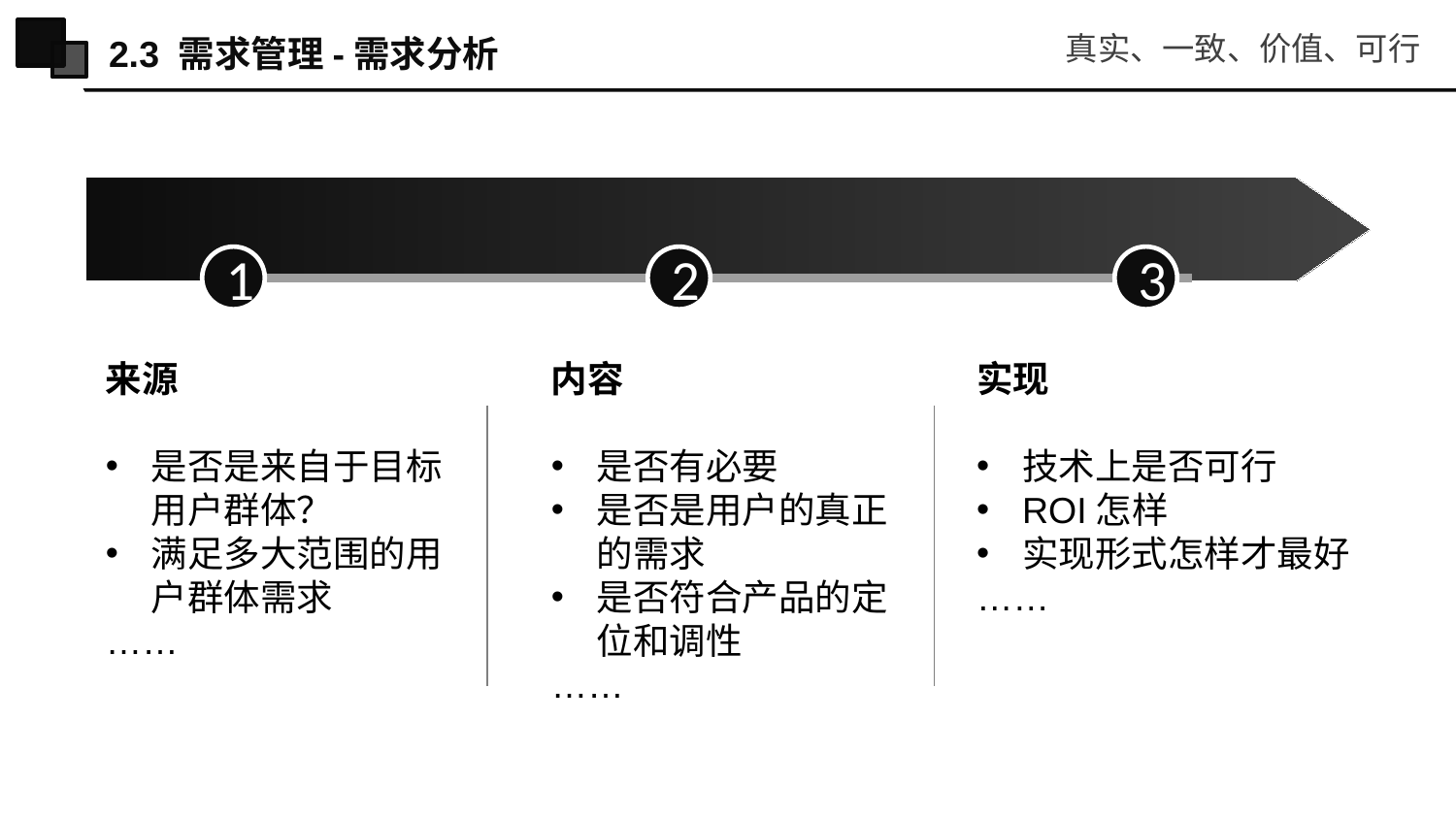

真实、一致、价值、可行
2.3 需求管理-需求分析

1
2
3

来源

是否是来自于目标用户群体？
满足多大范围的用户群体需求
……
实现

技术上是否可行
ROI怎样
实现形式怎样才最好
……

内容

是否有必要
是否是用户的真正的需求
是否符合产品的定位和调性
……